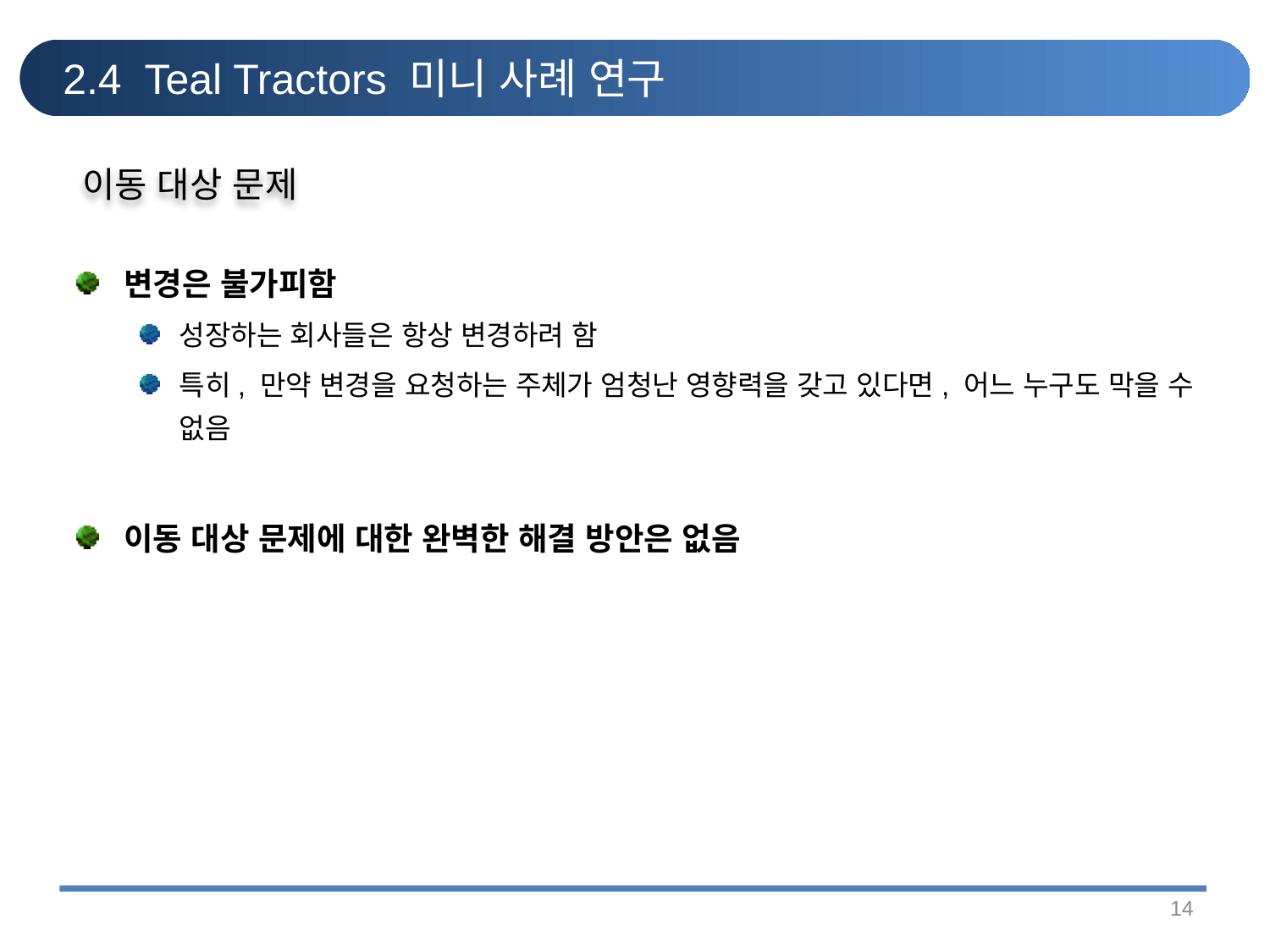

# 2.4  Teal Tractors 미니 사례 연구
이동 대상 문제
변경은 불가피함
성장하는 회사들은 항상 변경하려 함
특히, 만약 변경을 요청하는 주체가 엄청난 영향력을 갖고 있다면, 어느 누구도 막을 수 없음

이동 대상 문제에 대한 완벽한 해결 방안은 없음
14